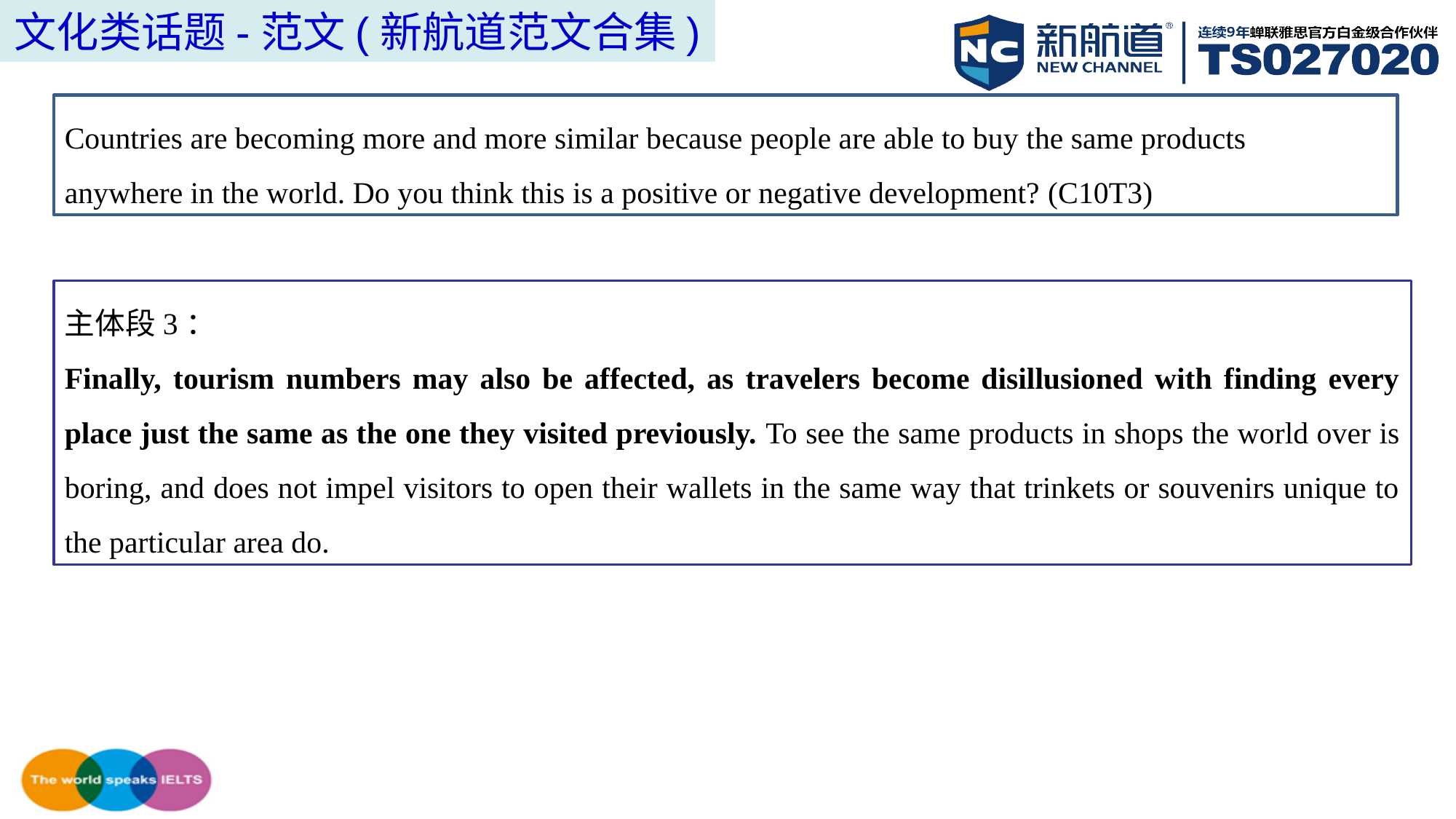

文化类话题-范文(新航道范文合集)
Countries are becoming more and more similar because people are able to buy the same products
anywhere in the world. Do you think this is a positive or negative development? (C10T3)
主体段3：
Finally, tourism numbers may also be affected, as travelers become disillusioned with finding every place just the same as the one they visited previously. To see the same products in shops the world over is boring, and does not impel visitors to open their wallets in the same way that trinkets or souvenirs unique to the particular area do.